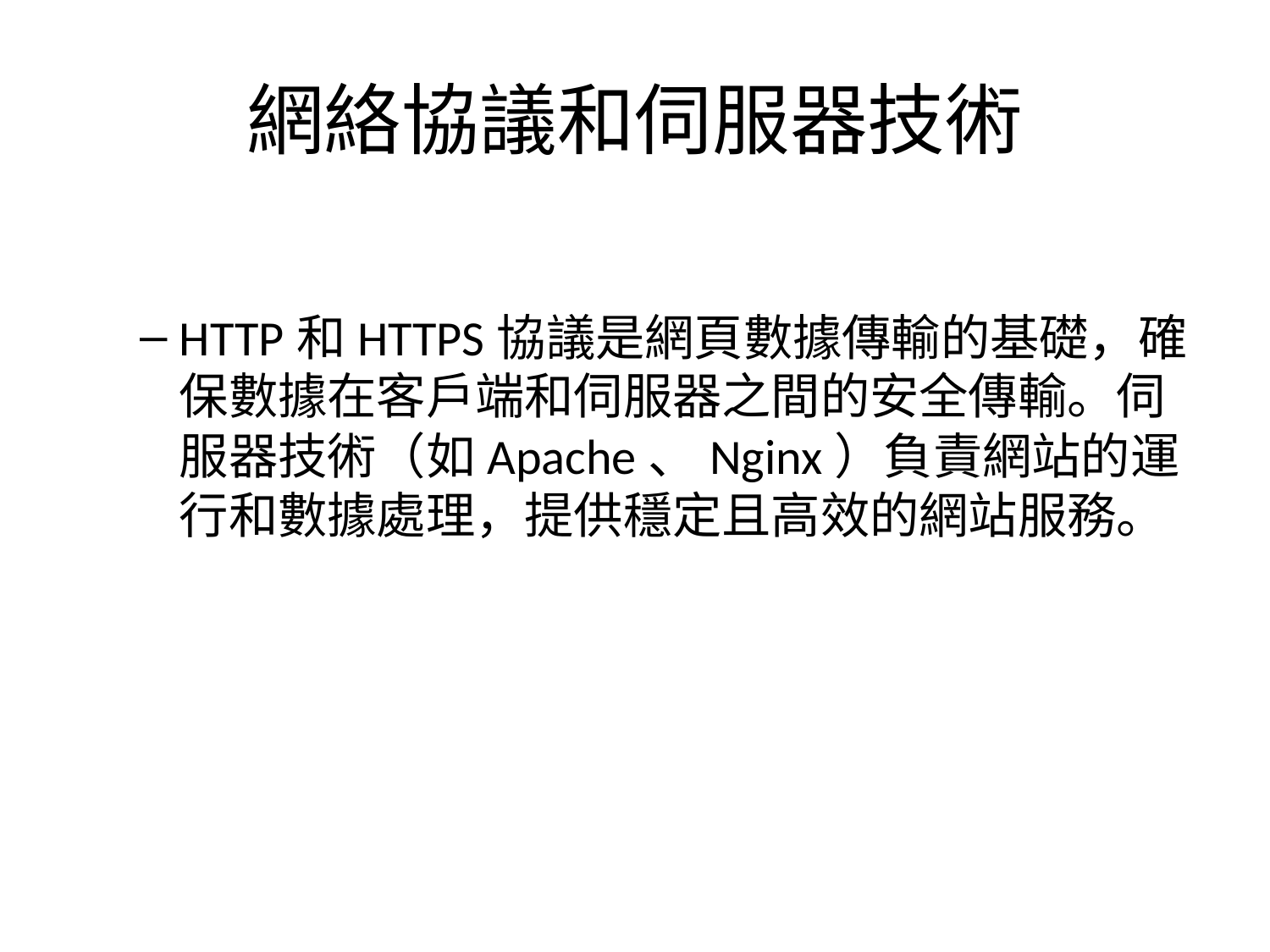

# 網絡協議和伺服器技術

HTTP和HTTPS協議是網頁數據傳輸的基礎，確保數據在客戶端和伺服器之間的安全傳輸。伺服器技術（如Apache、Nginx）負責網站的運行和數據處理，提供穩定且高效的網站服務。